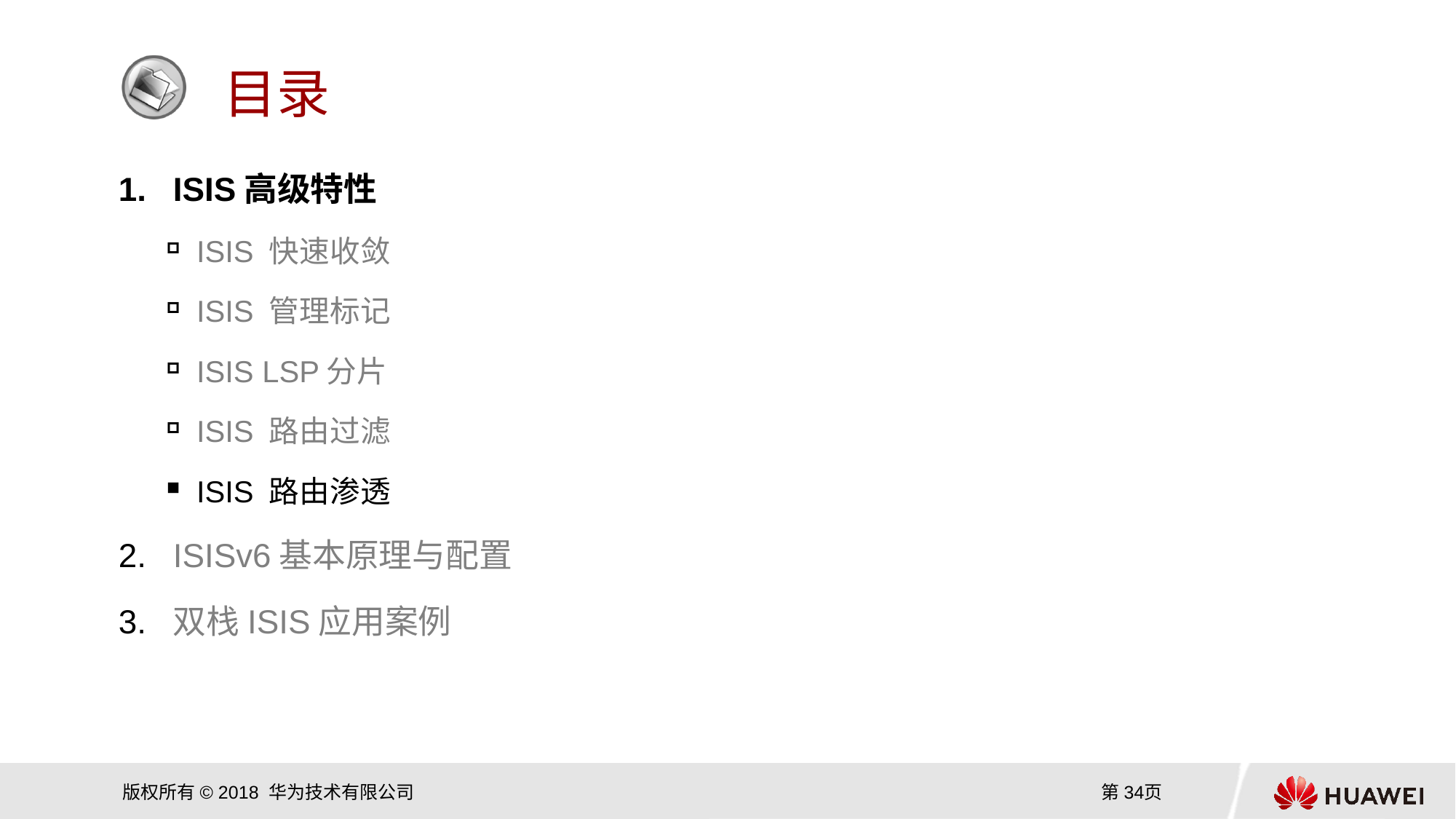

ISIS高级特性
ISIS 快速收敛
ISIS 管理标记
ISIS LSP分片
ISIS 路由过滤
ISIS 路由渗透
ISISv6基本原理与配置
双栈ISIS应用案例